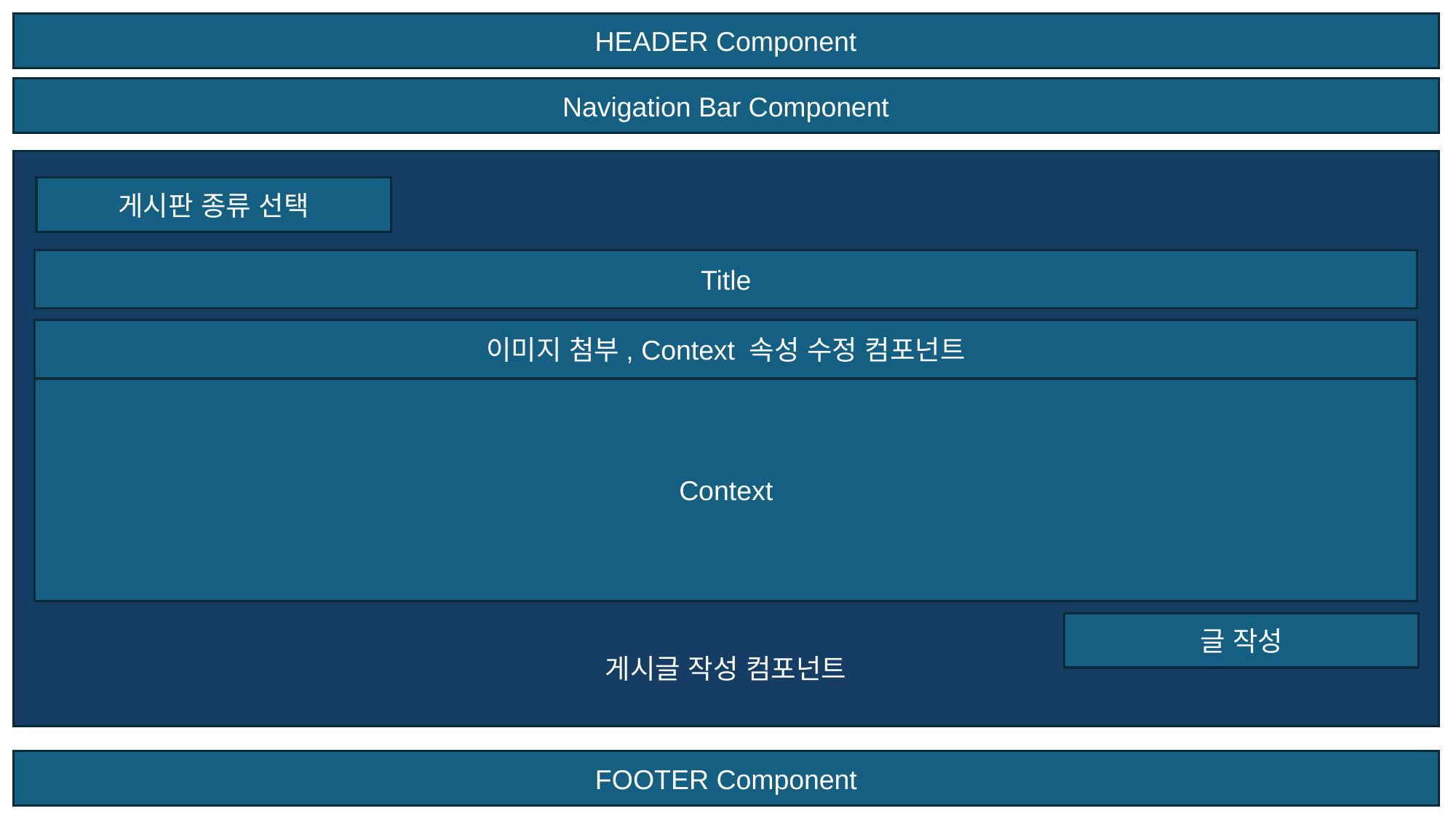

HEADER Component
Navigation Bar Component

게시글 작성 컴포넌트
게시판 종류 선택
Title
이미지 첨부, Context 속성 수정 컴포넌트
Context
글 작성
FOOTER Component